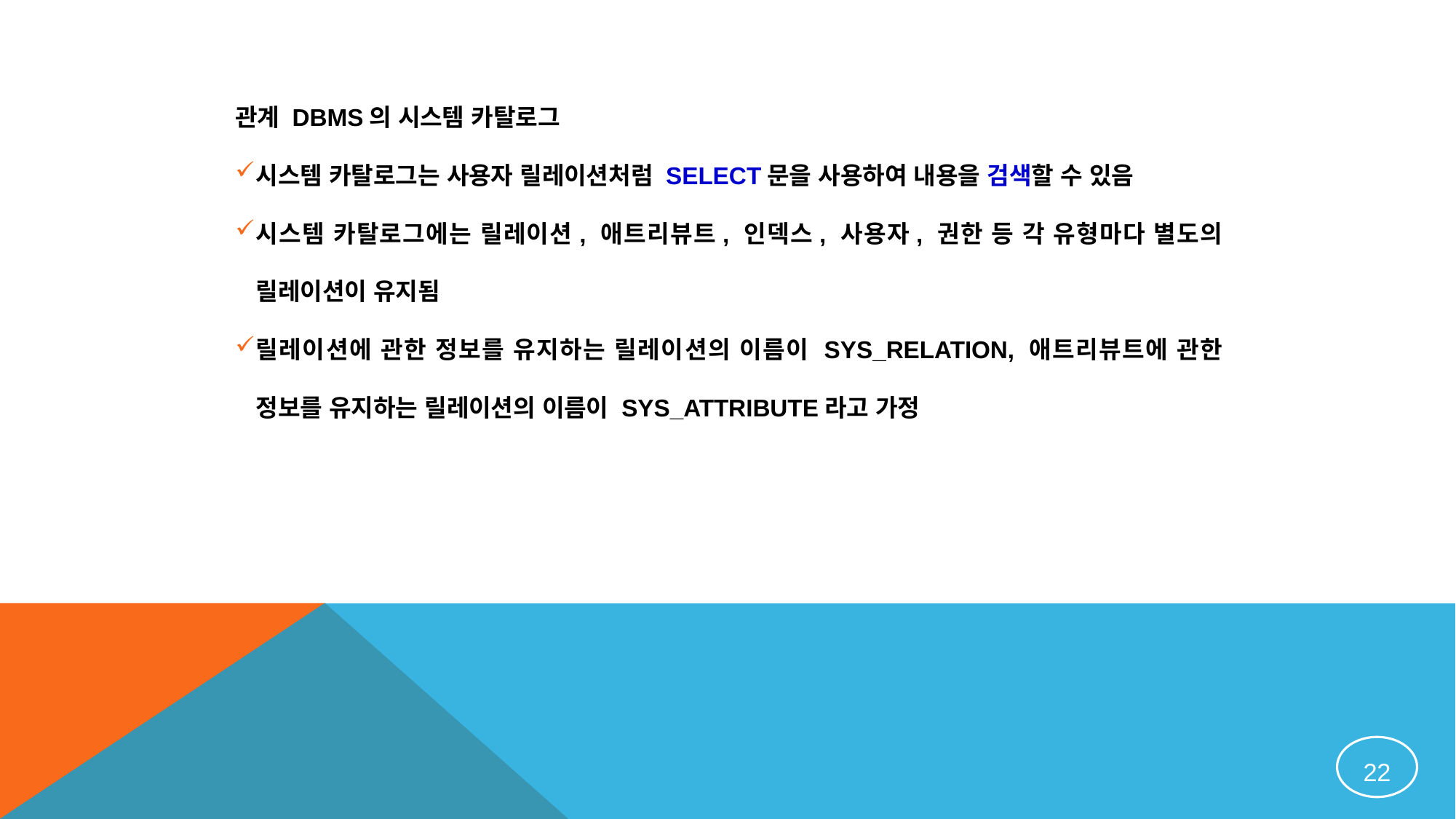

관계 DBMS의 시스템 카탈로그
시스템 카탈로그는 사용자 릴레이션처럼 SELECT문을 사용하여 내용을 검색할 수 있음
시스템 카탈로그에는 릴레이션, 애트리뷰트, 인덱스, 사용자, 권한 등 각 유형마다 별도의 릴레이션이 유지됨
릴레이션에 관한 정보를 유지하는 릴레이션의 이름이 SYS_RELATION, 애트리뷰트에 관한 정보를 유지하는 릴레이션의 이름이 SYS_ATTRIBUTE라고 가정
22